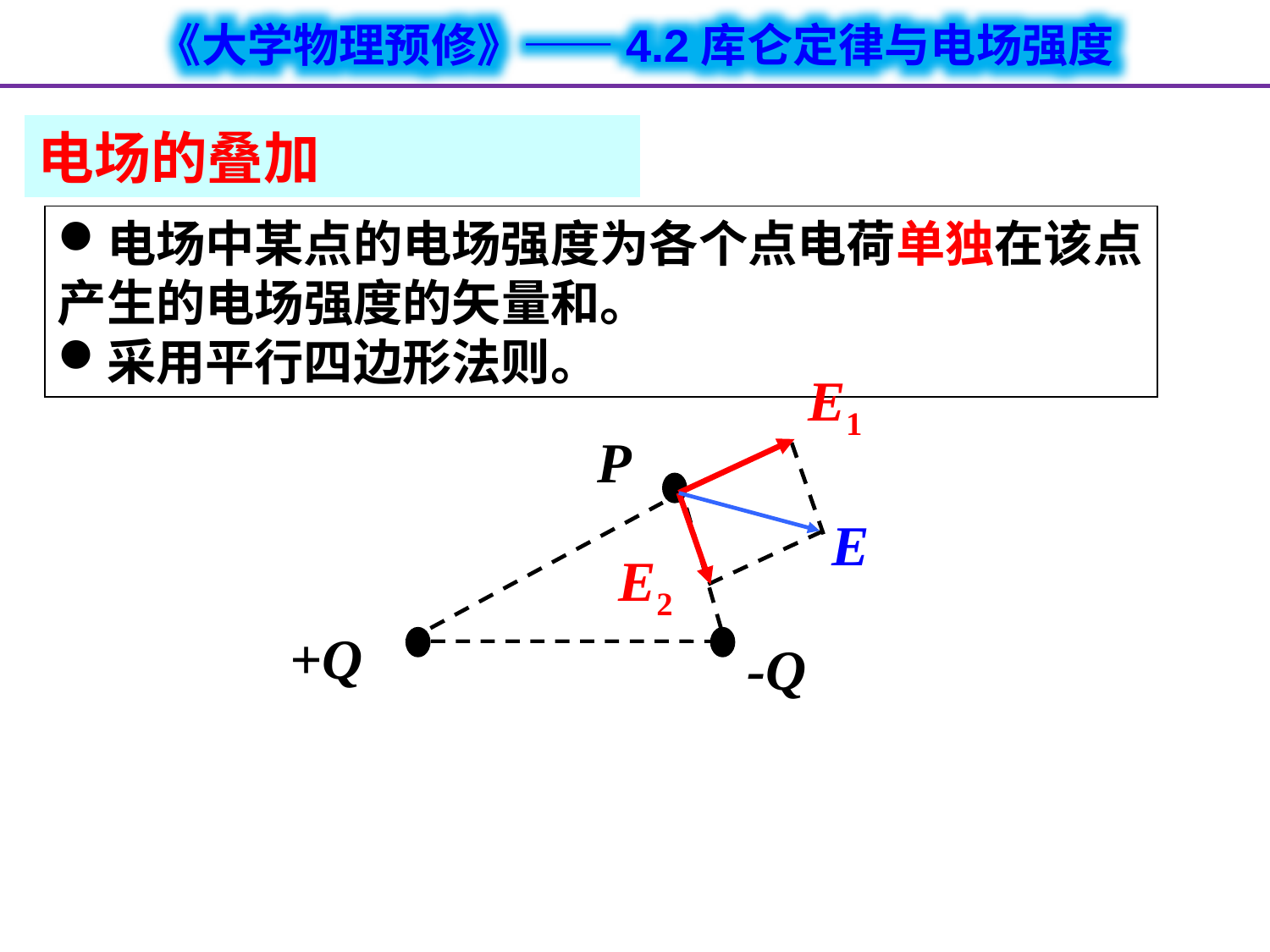

电场的叠加
电场中某点的电场强度为各个点电荷单独在该点产生的电场强度的矢量和。
采用平行四边形法则。
E1

P

E2

E

+Q

-Q